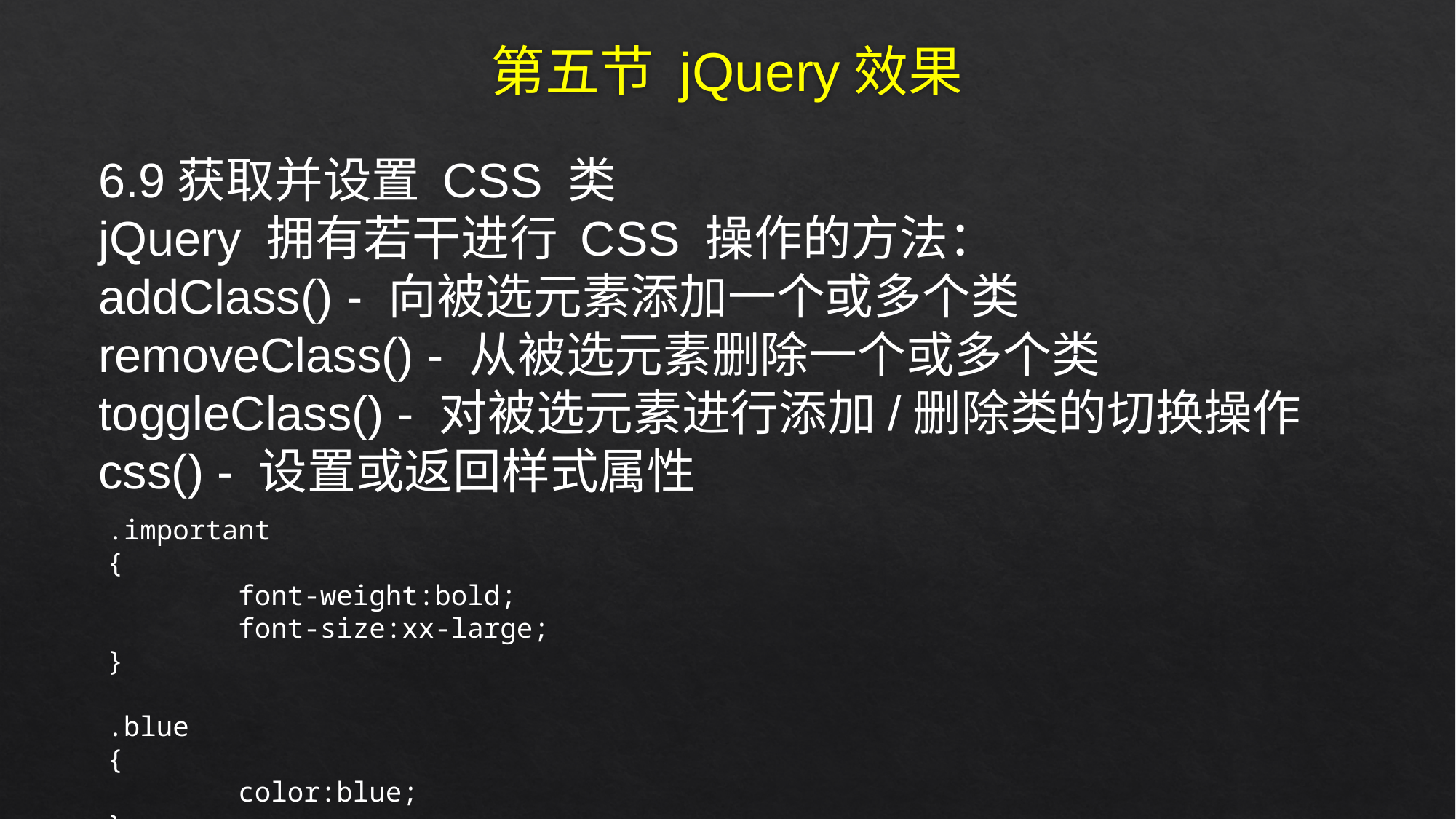

# 第五节 jQuery效果
6.9获取并设置 CSS 类
jQuery 拥有若干进行 CSS 操作的方法：
addClass() - 向被选元素添加一个或多个类
removeClass() - 从被选元素删除一个或多个类
toggleClass() - 对被选元素进行添加/删除类的切换操作
css() - 设置或返回样式属性

.important
{
        font-weight:bold;
        font-size:xx-large;
}

.blue
{
        color:blue;
}